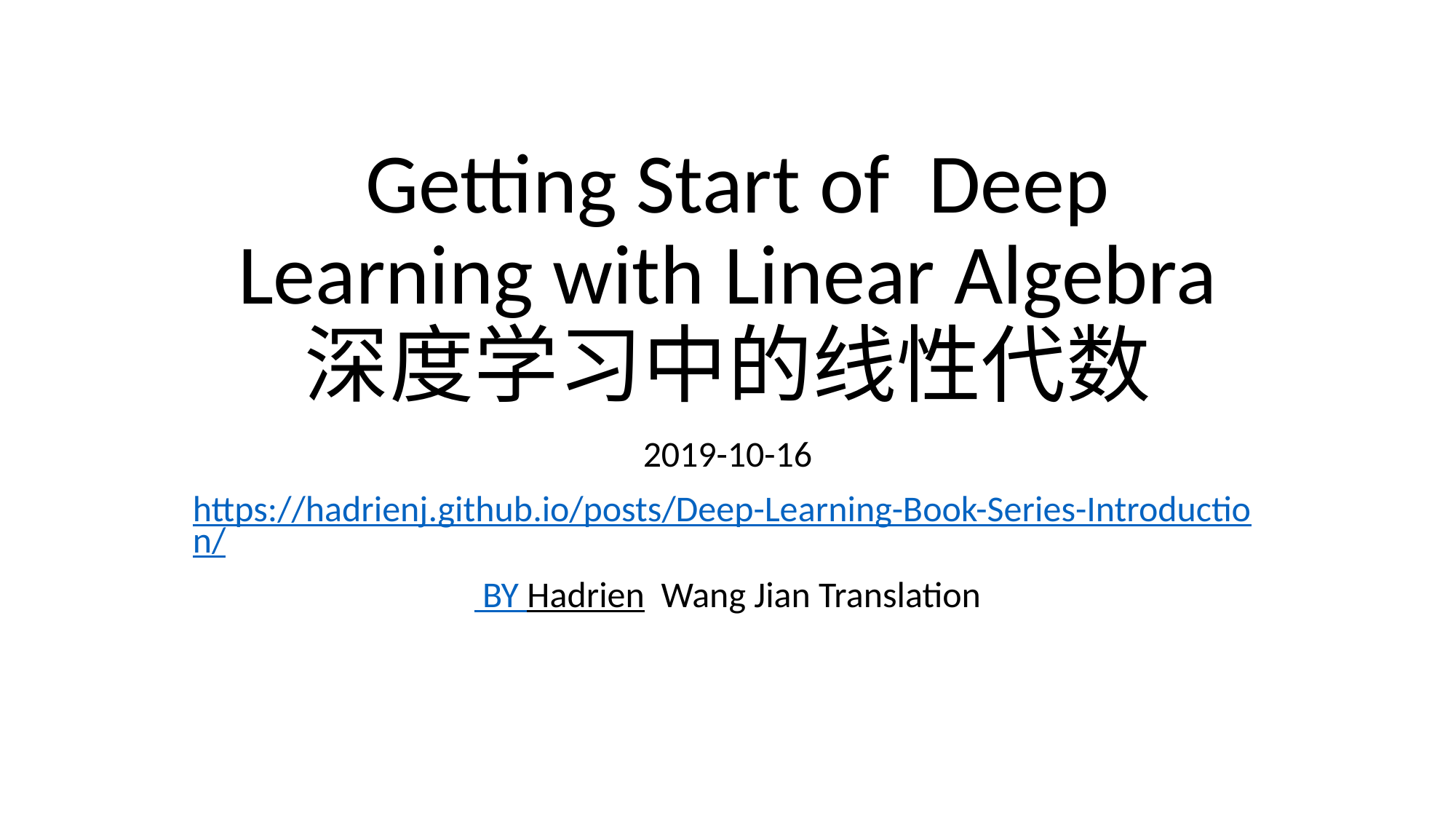

# Getting Start of  Deep Learning with Linear Algebra 深度学习中的线性代数
2019-10-16
https://hadrienj.github.io/posts/Deep-Learning-Book-Series-Introduction/
 BY Hadrien  Wang Jian Translation